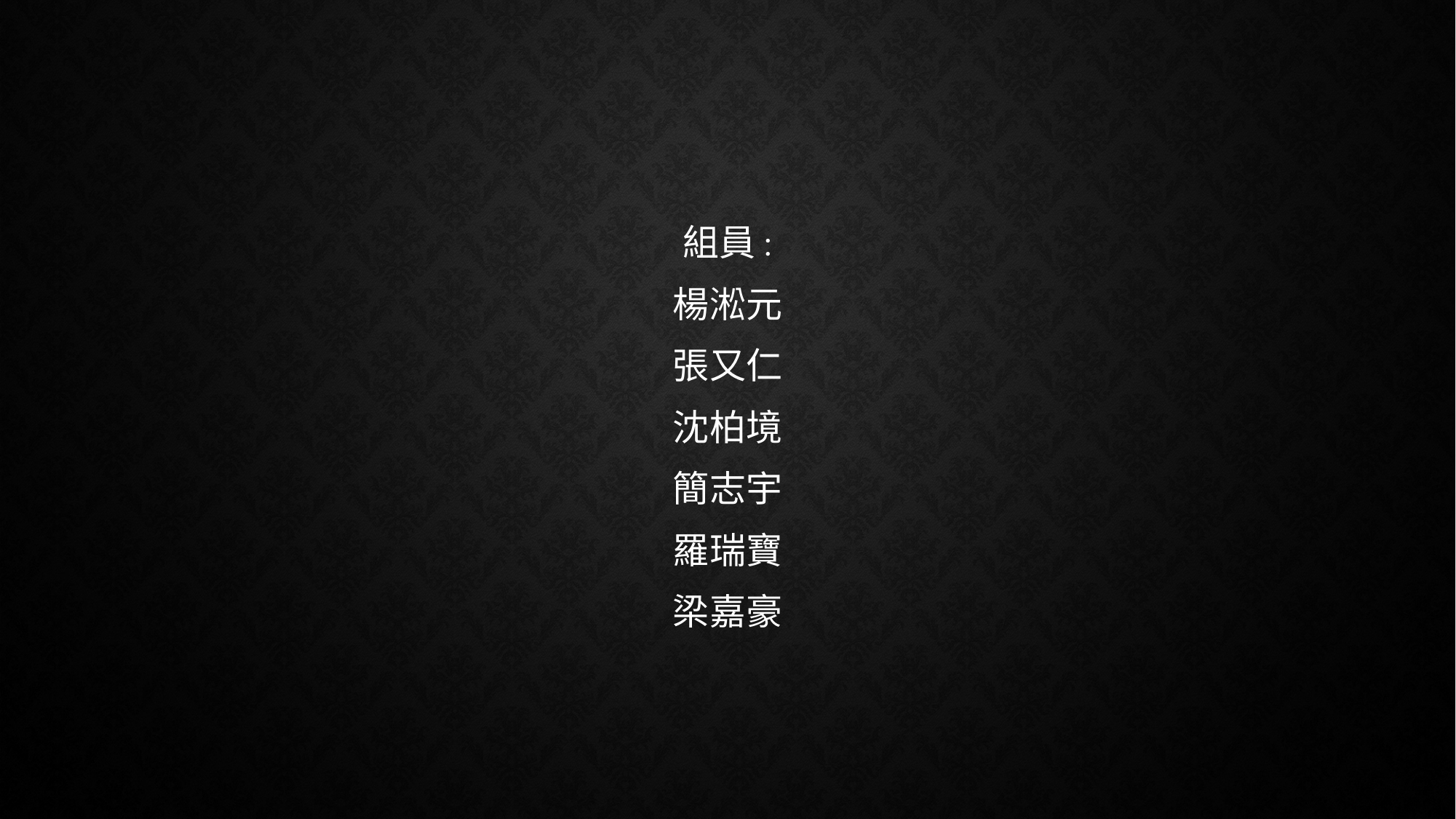

組員:
楊淞元
張又仁
沈柏境
簡志宇
羅瑞寶
梁嘉豪